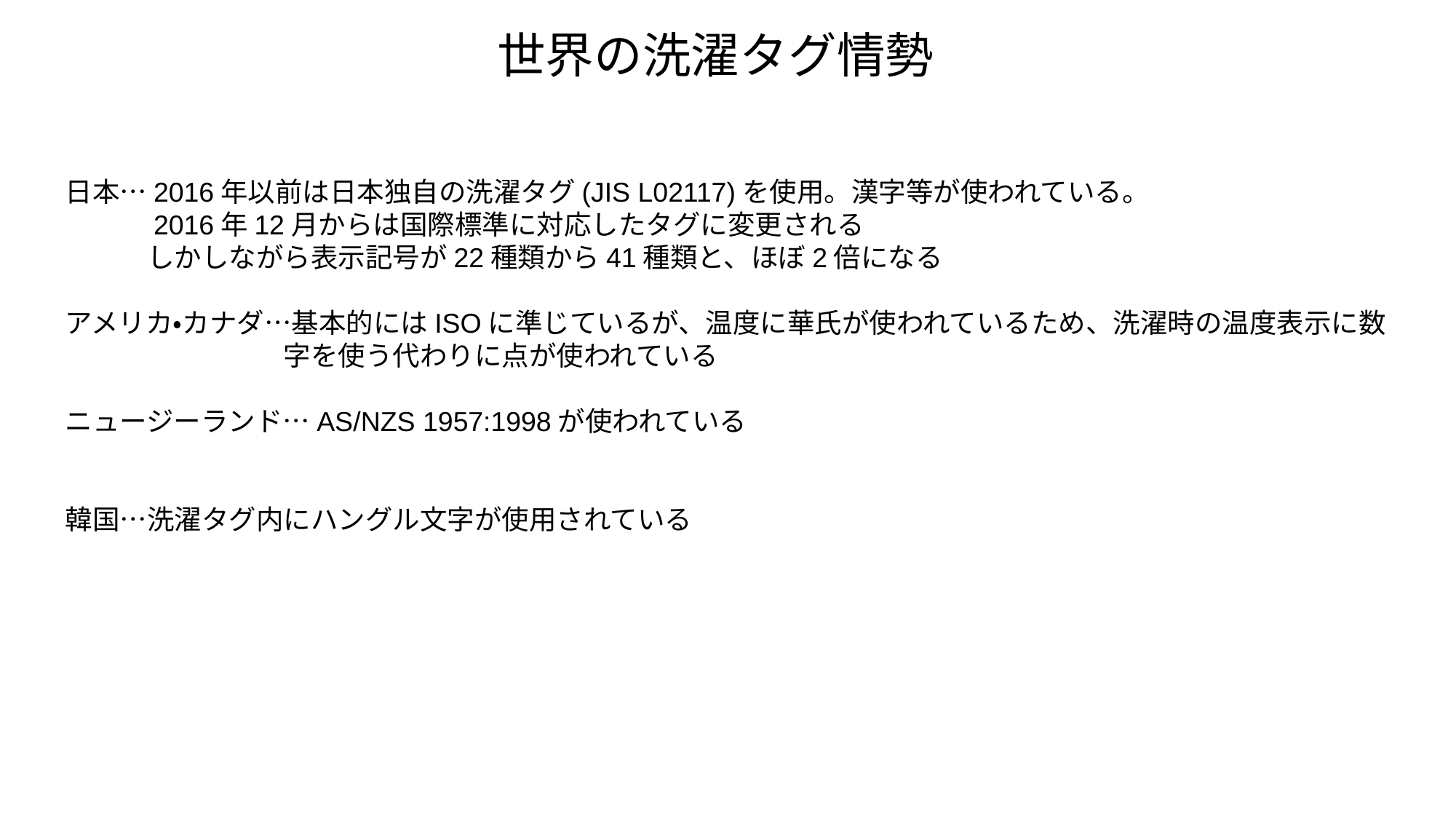

世界の洗濯タグ情勢
日本…2016年以前は日本独自の洗濯タグ(JIS L02117)を使用。漢字等が使われている。
　　　2016年12月からは国際標準に対応したタグに変更される
　　　しかしながら表示記号が22種類から41種類と、ほぼ2倍になる

アメリカ・カナダ…基本的にはISOに準じているが、温度に華氏が使われているため、洗濯時の温度表示に数　　　　　　　　字を使う代わりに点が使われている

ニュージーランド…AS/NZS 1957:1998が使われている

韓国…洗濯タグ内にハングル文字が使用されている